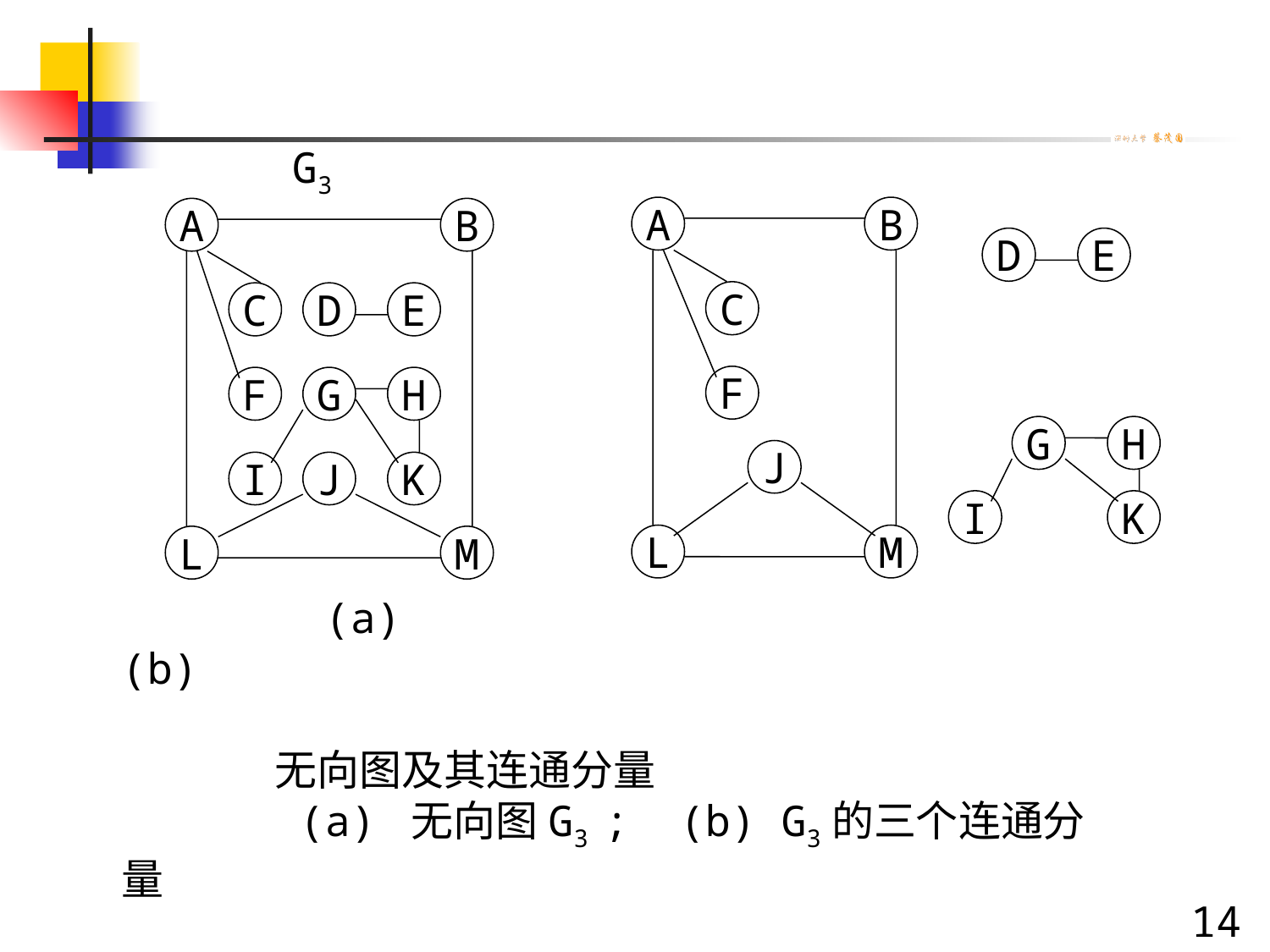

G3
A
B
A
B

D
E

C
C
D
E

F
F
G
H

G
H

J
I
J
K

I
K

L
M
L
M

        (a)                          (b)

               无向图及其连通分量
       (a) 无向图G3 ;  (b) G3的三个连通分量

14